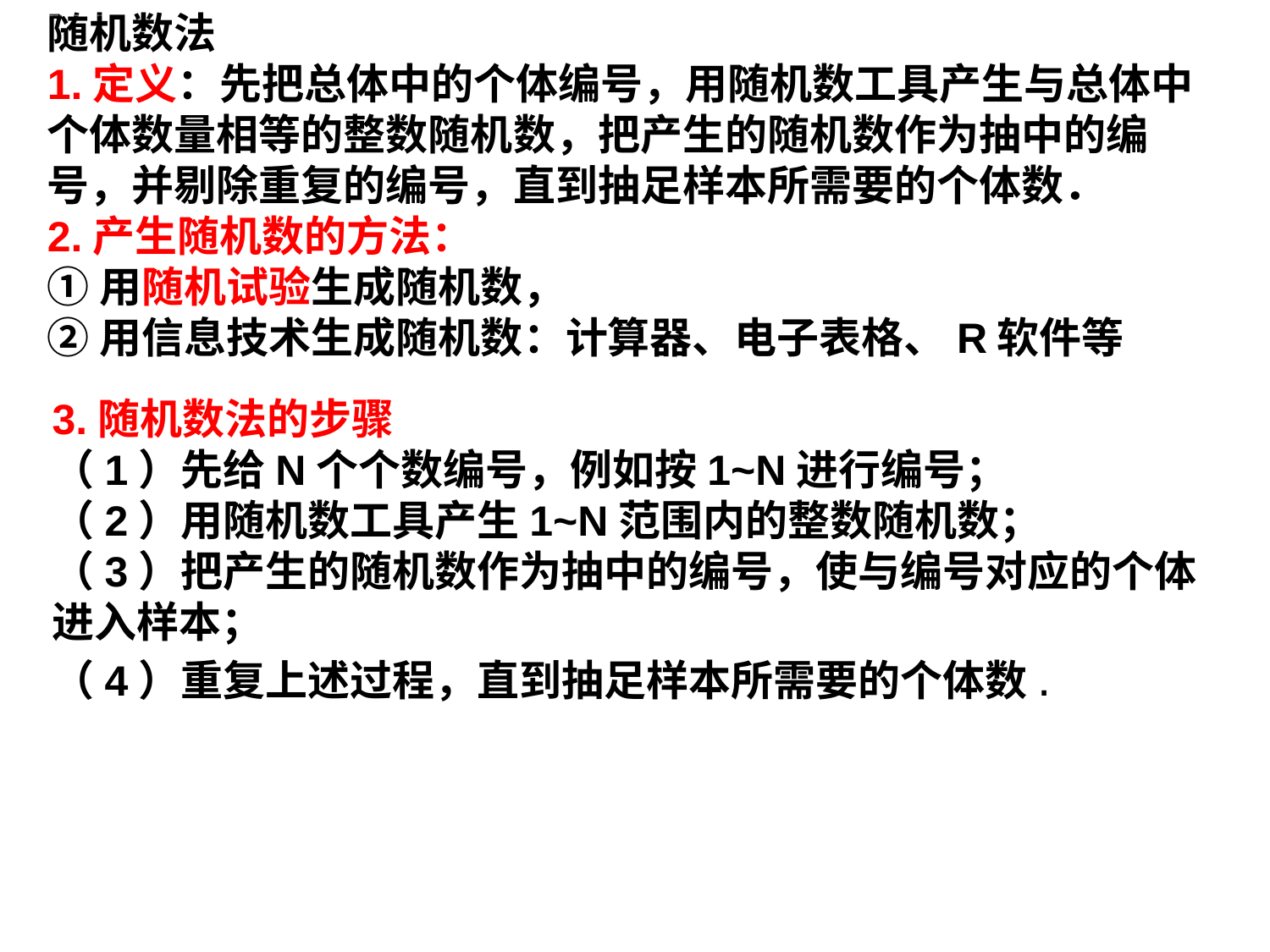

随机数法
1.定义：先把总体中的个体编号，用随机数工具产生与总体中个体数量相等的整数随机数，把产生的随机数作为抽中的编号，并剔除重复的编号，直到抽足样本所需要的个体数．
2.产生随机数的方法：
①用随机试验生成随机数，
②用信息技术生成随机数：计算器、电子表格、R软件等
9.1.1 简单随机抽样—山东省滕州市第一中学人教版高中数学新教材必修第二册课件(共30张PPT)
3.随机数法的步骤
（1）先给N个个数编号，例如按1~N进行编号；
（2）用随机数工具产生1~N范围内的整数随机数；
（3）把产生的随机数作为抽中的编号，使与编号对应的个体进入样本；
（4）重复上述过程，直到抽足样本所需要的个体数.
9.1.1 简单随机抽样—山东省滕州市第一中学人教版高中数学新教材必修第二册课件(共30张PPT)